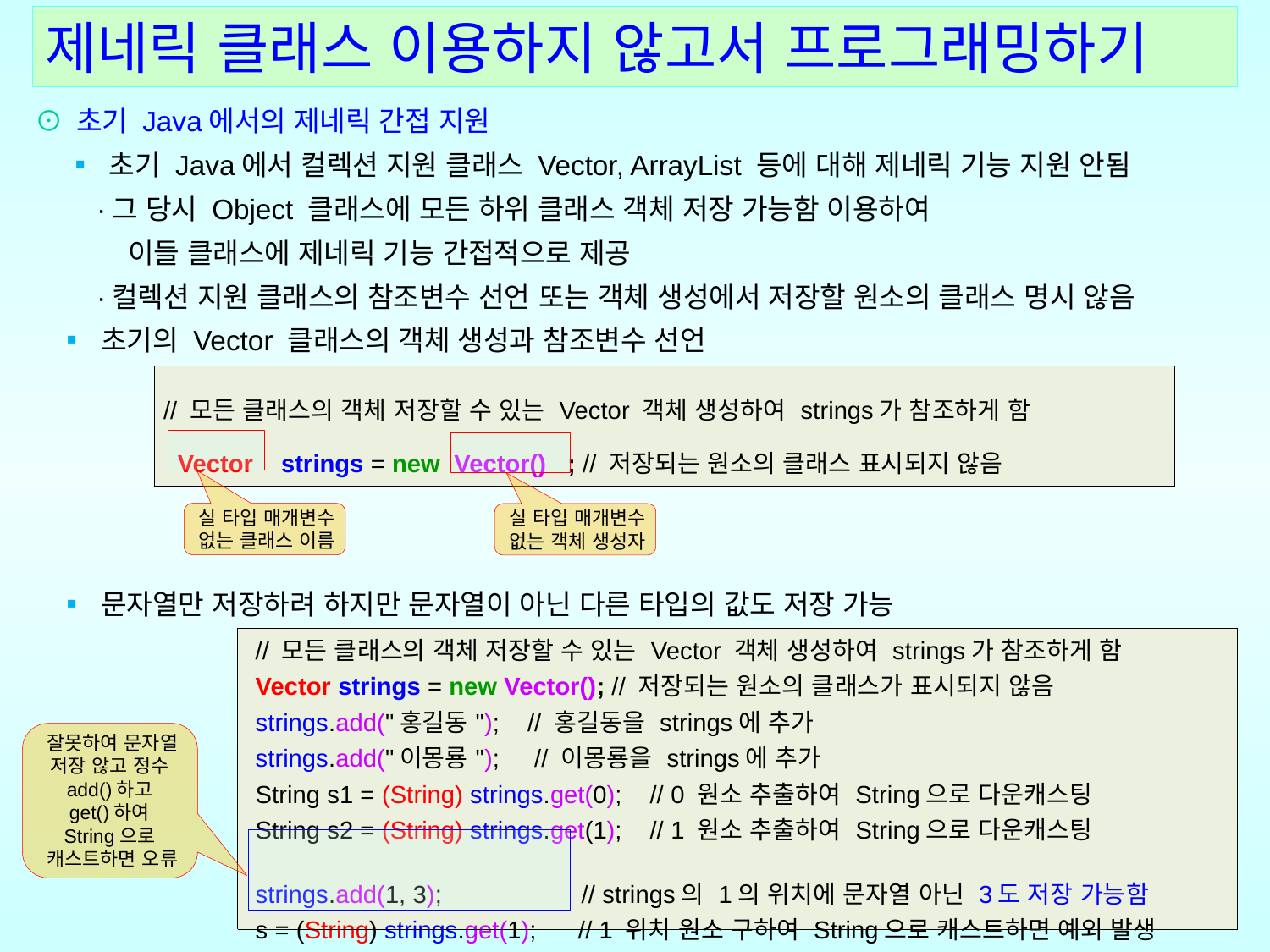

제네릭 클래스 이용하지 않고서 프로그래밍하기
⊙ 초기 Java에서의 제네릭 간접 지원
    ▪ 초기 Java에서 컬렉션 지원 클래스 Vector, ArrayList 등에 대해 제네릭 기능 지원 안됨
        ∙그 당시 Object 클래스에 모든 하위 클래스 객체 저장 가능함 이용하여
           이들 클래스에 제네릭 기능 간접적으로 제공
        ∙컬렉션 지원 클래스의 참조변수 선언 또는 객체 생성에서 저장할 원소의 클래스 명시 않음
   ▪ 초기의 Vector 클래스의 객체 생성과 참조변수 선언

   ▪ 문자열만 저장하려 하지만 문자열이 아닌 다른 타입의 값도 저장 가능
| // 모든 클래스의 객체 저장할 수 있는 Vector 객체 생성하여 strings가 참조하게 함 Vector strings = new Vector() ; // 저장되는 원소의 클래스 표시되지 않음 |
| --- |

실 타입 매개변수
없는 클래스 이름
실 타입 매개변수 없는 객체 생성자
| // 모든 클래스의 객체 저장할 수 있는 Vector 객체 생성하여 strings가 참조하게 함 Vector strings = new Vector(); // 저장되는 원소의 클래스가 표시되지 않음 strings.add("홍길동"); // 홍길동을 strings에 추가 strings.add("이몽룡"); // 이몽룡을 strings에 추가 String s1 = (String) strings.get(0); // 0 원소 추출하여 String으로 다운캐스팅 String s2 = (String) strings.get(1); // 1 원소 추출하여 String으로 다운캐스팅 strings.add(1, 3); // strings의 1의 위치에 문자열 아닌 3도 저장 가능함 s = (String) strings.get(1); // 1 위치 원소 구하여 String으로 캐스트하면 예외 발생 |
| --- |
잘못하여 문자열 저장 않고 정수
add()하고
get()하여
String으로
캐스트하면 오류